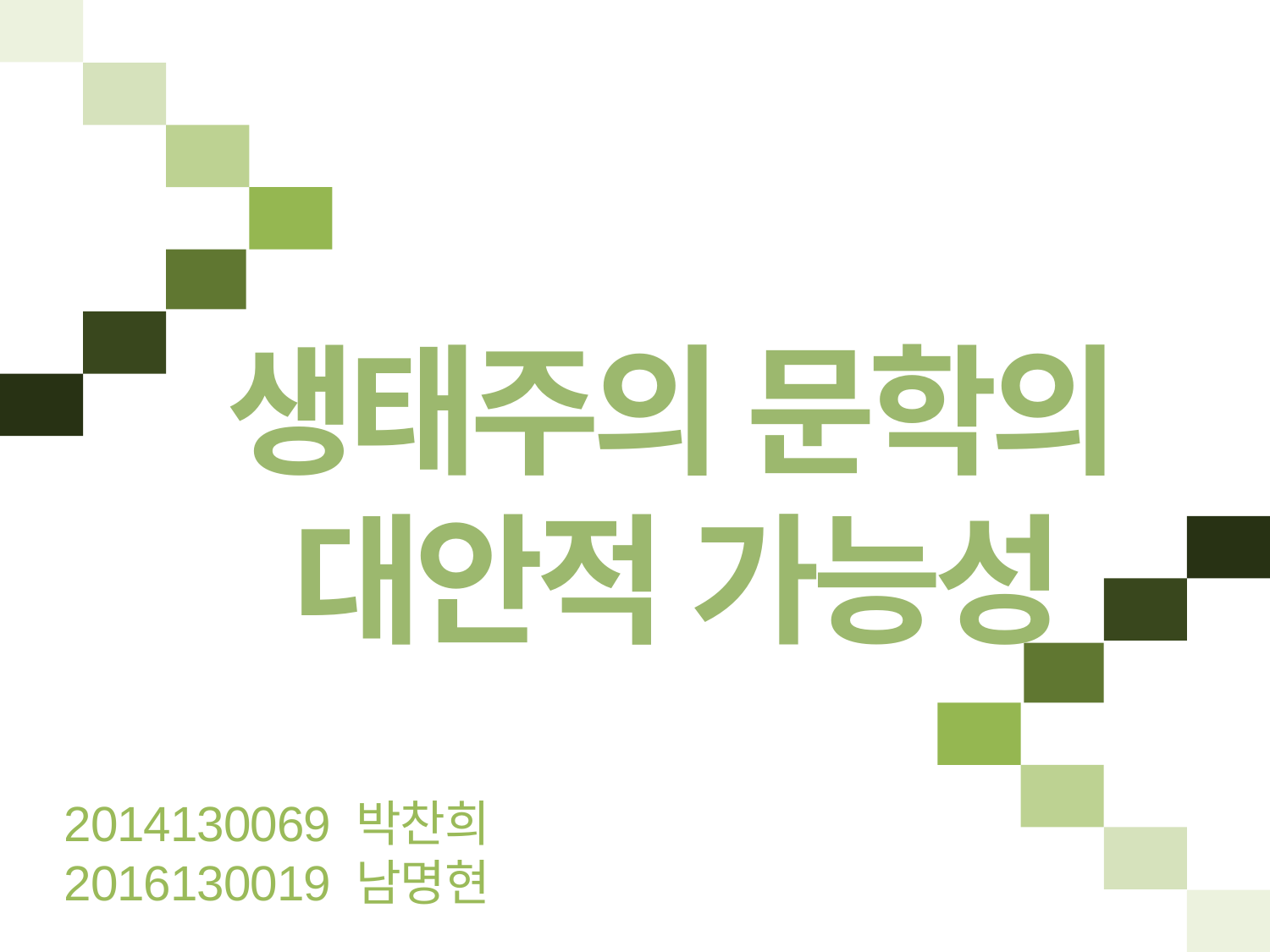

생태주의 문학의
     대안적 가능성
2014130069 박찬희
2016130019 남명현